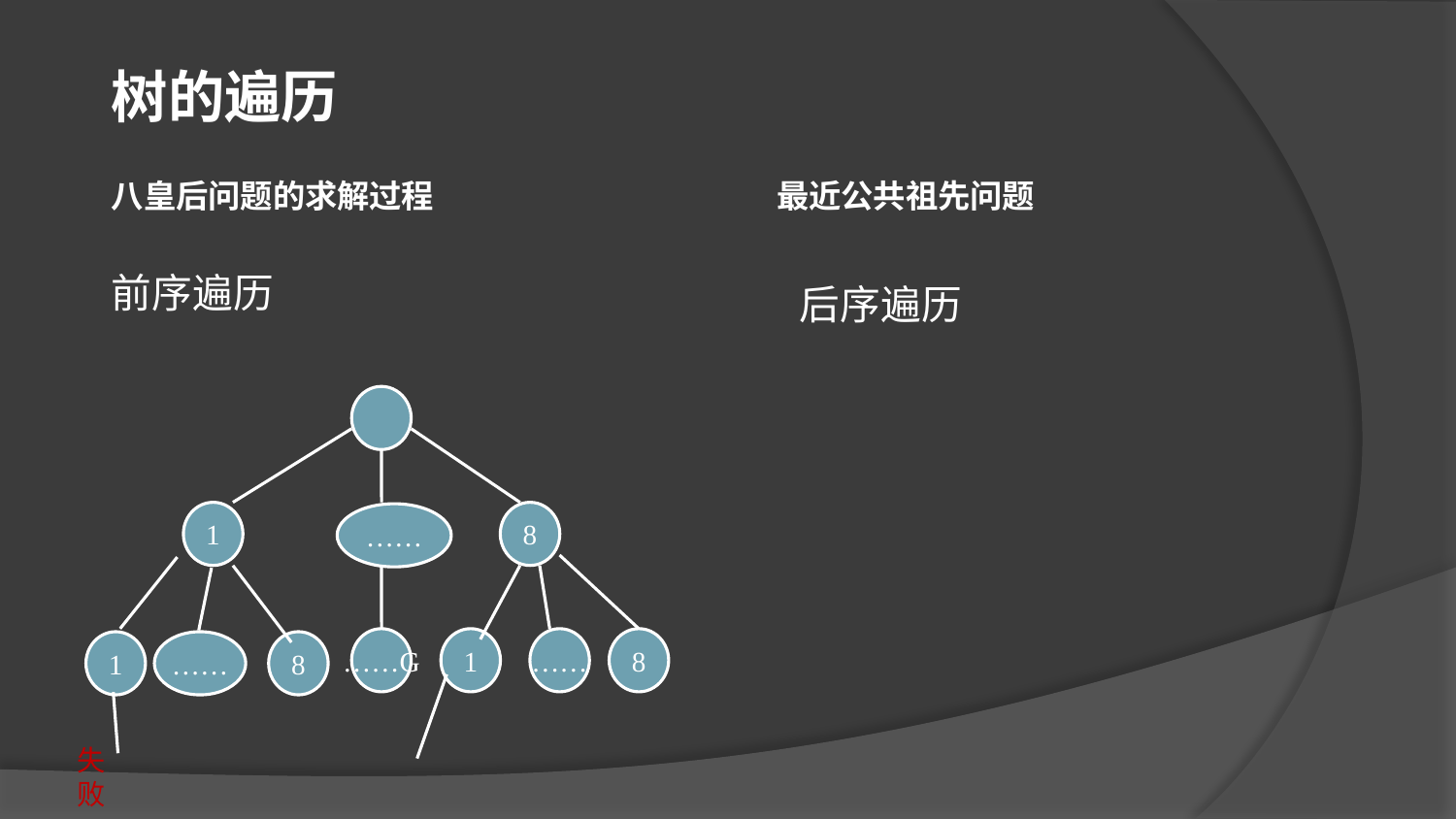

树的遍历
八皇后问题的求解过程
最近公共祖先问题
前序遍历
后序遍历

1
8
……

……G
1
……
8
1
……
8

失败